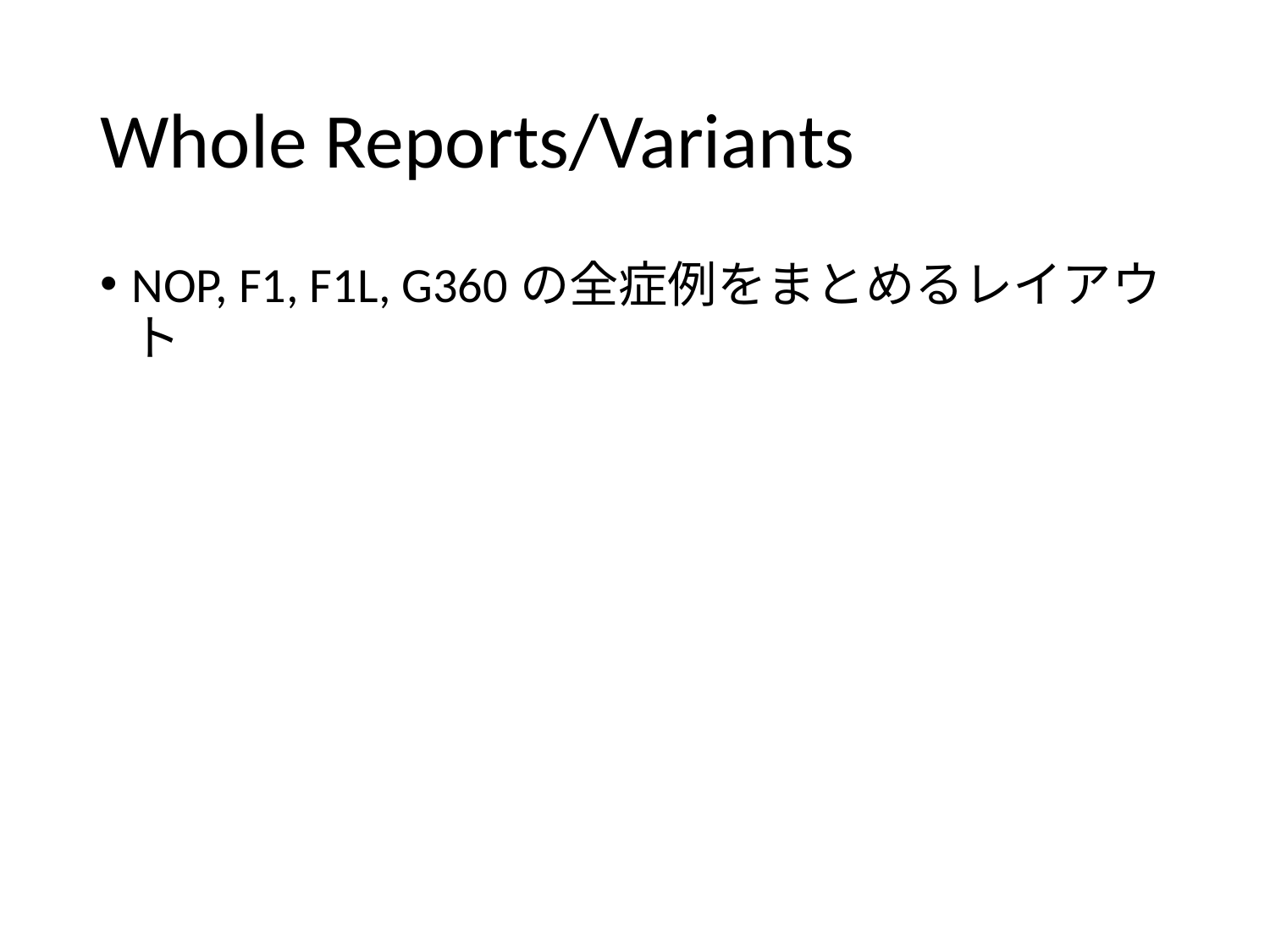

# Whole Reports/Variants
NOP, F1, F1L, G360の全症例をまとめるレイアウト